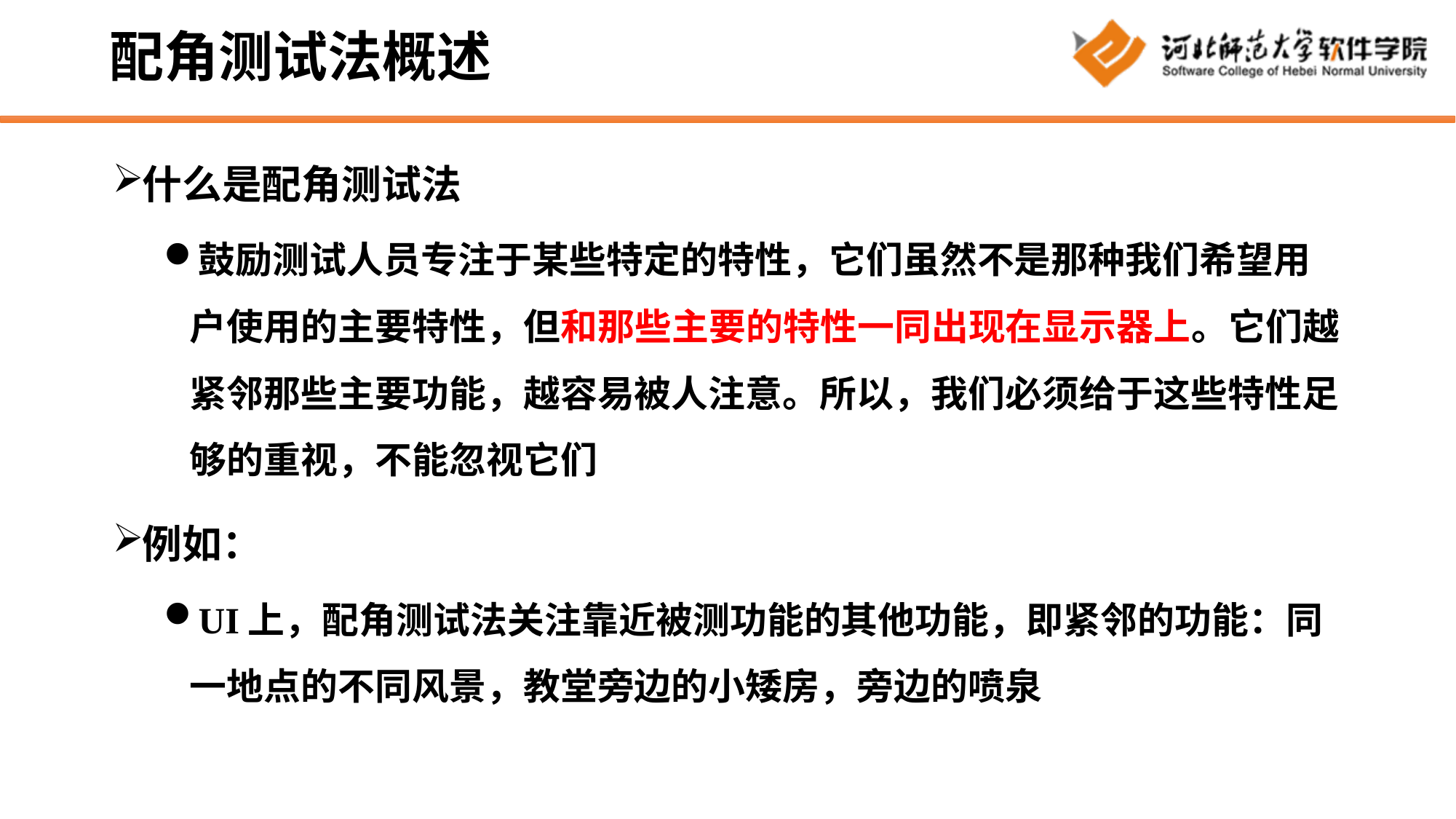

# 配角测试法概述
什么是配角测试法
鼓励测试人员专注于某些特定的特性，它们虽然不是那种我们希望用户使用的主要特性，但和那些主要的特性一同出现在显示器上。它们越紧邻那些主要功能，越容易被人注意。所以，我们必须给于这些特性足够的重视，不能忽视它们
例如：
UI上，配角测试法关注靠近被测功能的其他功能，即紧邻的功能：同一地点的不同风景，教堂旁边的小矮房，旁边的喷泉